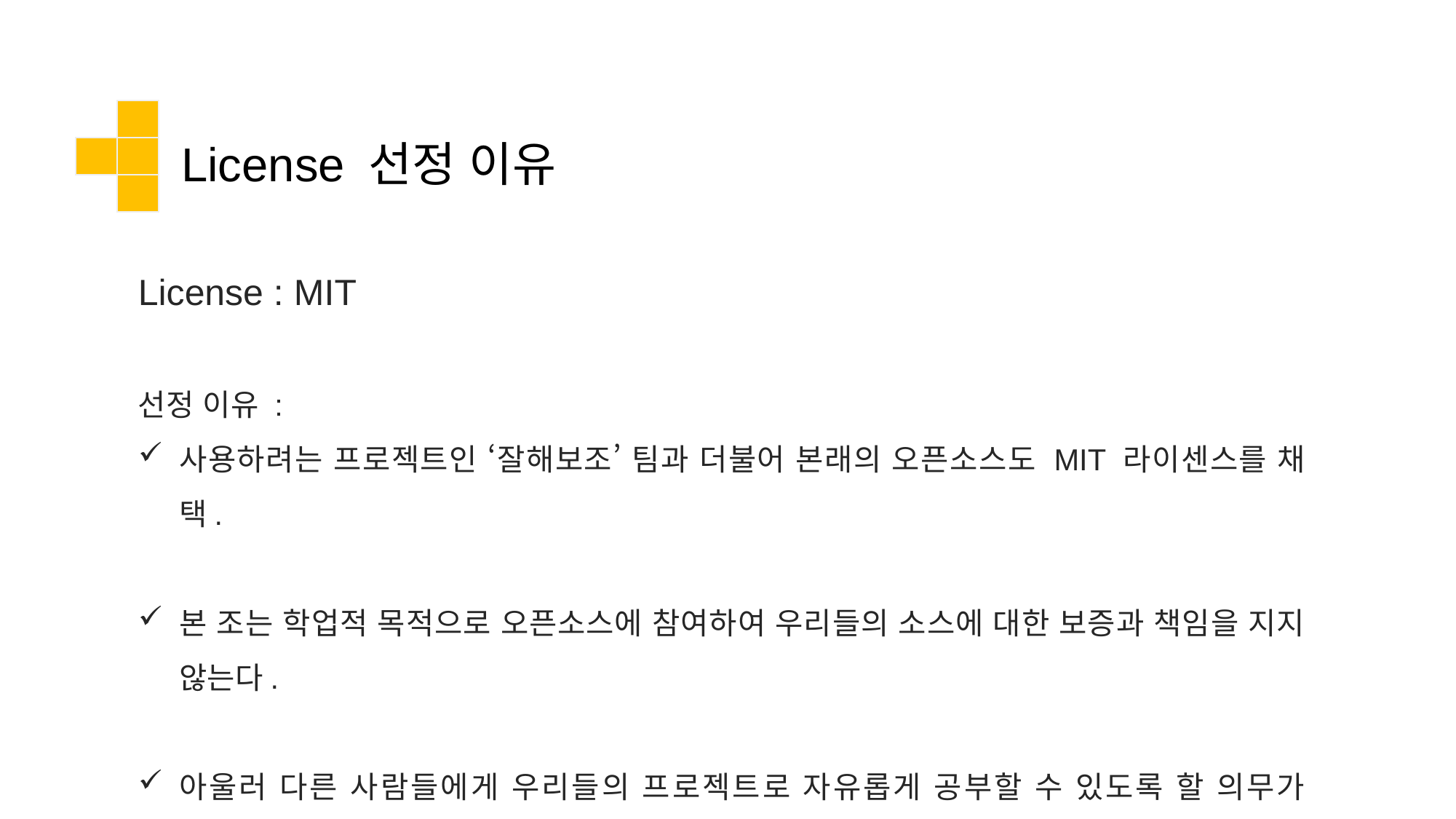

# License 선정 이유
License : MIT

선정 이유 :
사용하려는 프로젝트인 ‘잘해보조’ 팀과 더불어 본래의 오픈소스도 MIT 라이센스를 채택.

본 조는 학업적 목적으로 오픈소스에 참여하여 우리들의 소스에 대한 보증과 책임을 지지 않는다.

아울러 다른 사람들에게 우리들의 프로젝트로 자유롭게 공부할 수 있도록 할 의무가 있다고 생각.